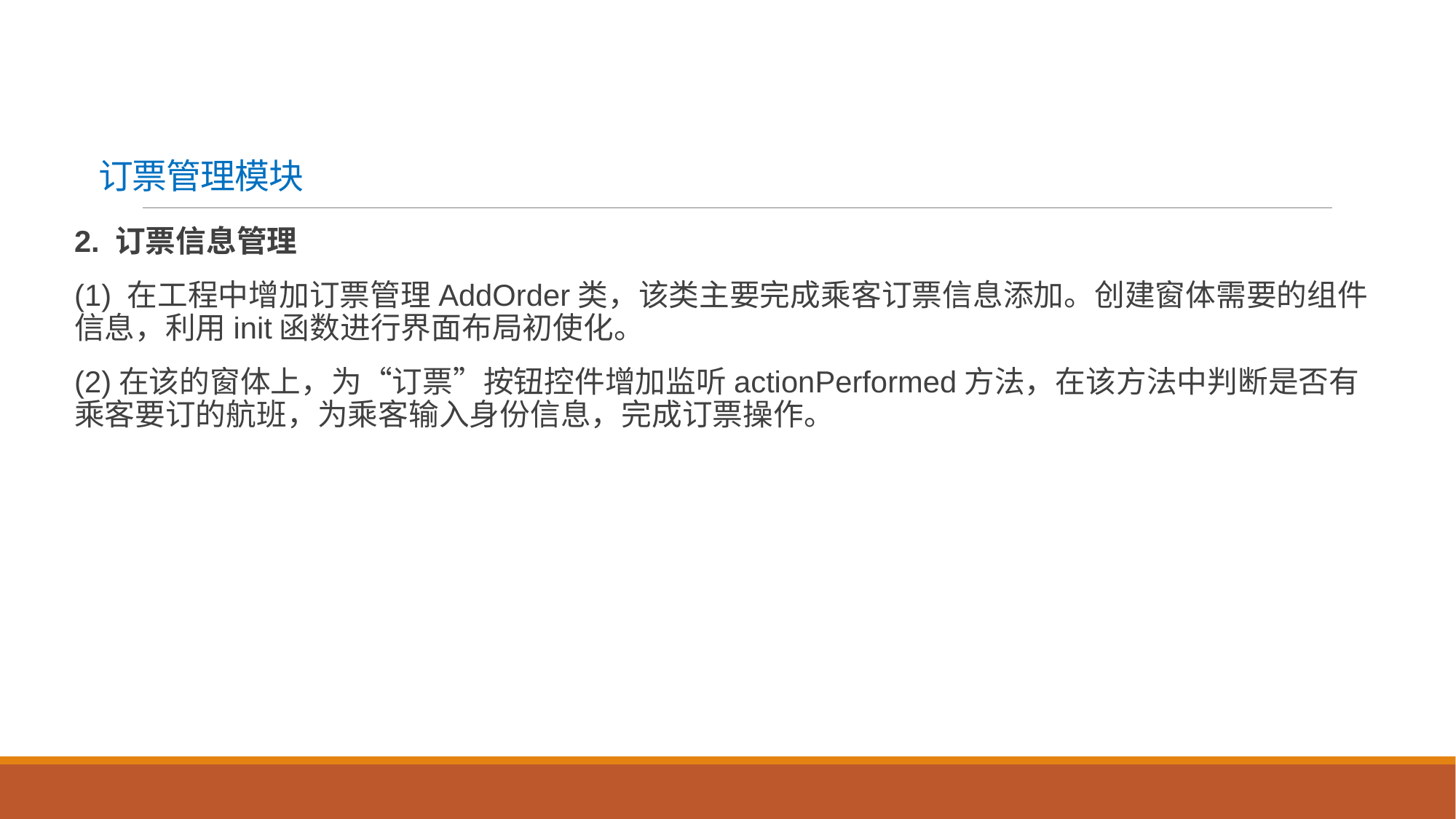

# 订票管理模块
2. 订票信息管理
(1) 在工程中增加订票管理AddOrder类，该类主要完成乘客订票信息添加。创建窗体需要的组件信息，利用init函数进行界面布局初使化。
(2)在该的窗体上，为“订票”按钮控件增加监听actionPerformed方法，在该方法中判断是否有乘客要订的航班，为乘客输入身份信息，完成订票操作。